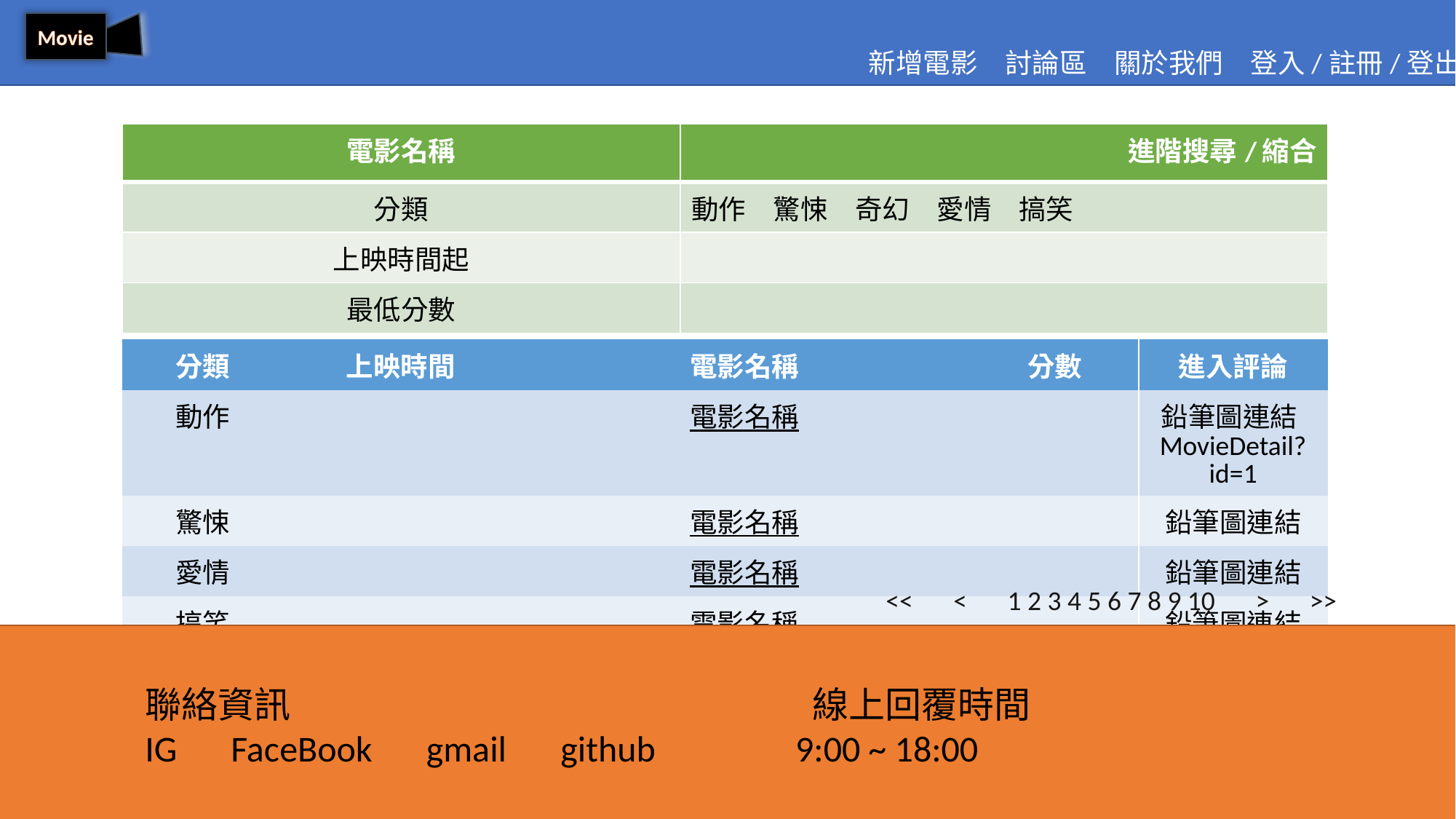

Movie

新增電影　討論區　關於我們　登入/註冊/登出
| 電影名稱 | 進階搜尋/縮合 |
| --- | --- |
| 分類 | 動作　驚悚　奇幻　愛情　搞笑 |
| 上映時間起 |  |
| 最低分數 |  |
| 分類 | 上映時間 | 電影名稱 | 分數 | 進入評論 |
| --- | --- | --- | --- | --- |
| 動作 |  | 電影名稱 |  | 鉛筆圖連結MovieDetail?id=1 |
| 驚悚 |  | 電影名稱 |  | 鉛筆圖連結 |
| 愛情 |  | 電影名稱 |  | 鉛筆圖連結 |
| 搞笑 |  | 電影名稱 |  | 鉛筆圖連結 |
<<　<　1 2 3 4 5 6 7 8 9 10　>　>>

聯絡資訊
IG　FaceBook　gmail　github
 線上回覆時間
9:00 ~ 18:00